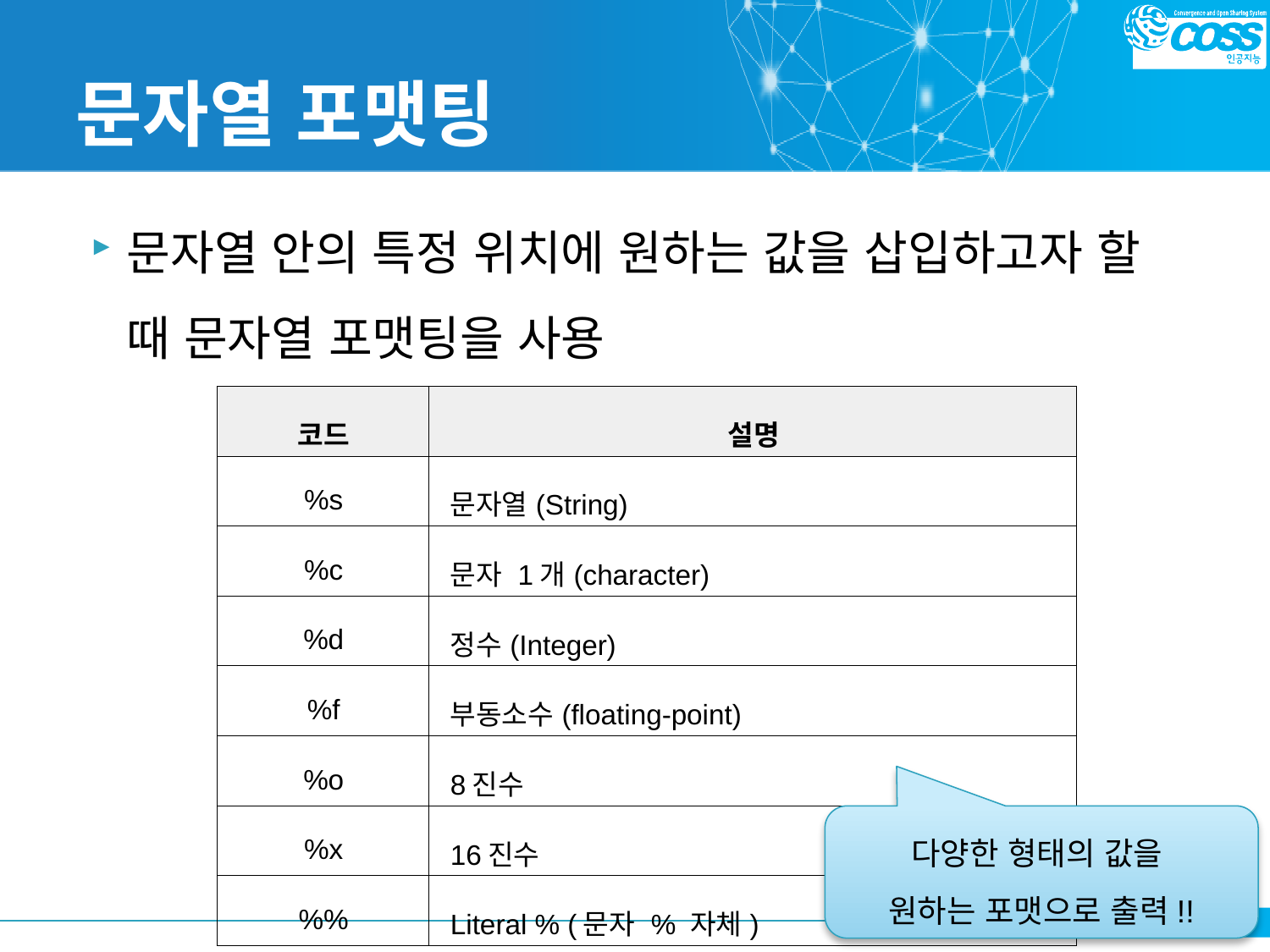

# 문자열 포맷팅
문자열 안의 특정 위치에 원하는 값을 삽입하고자 할 때 문자열 포맷팅을 사용

| 코드 | 설명 |
| --- | --- |
| %s | 문자열(String) |
| %c | 문자 1개(character) |
| %d | 정수(Integer) |
| %f | 부동소수(floating-point) |
| %o | 8진수 |
| %x | 16진수 |
| %% | Literal % (문자 % 자체) |
다양한 형태의 값을
원하는 포맷으로 출력!!